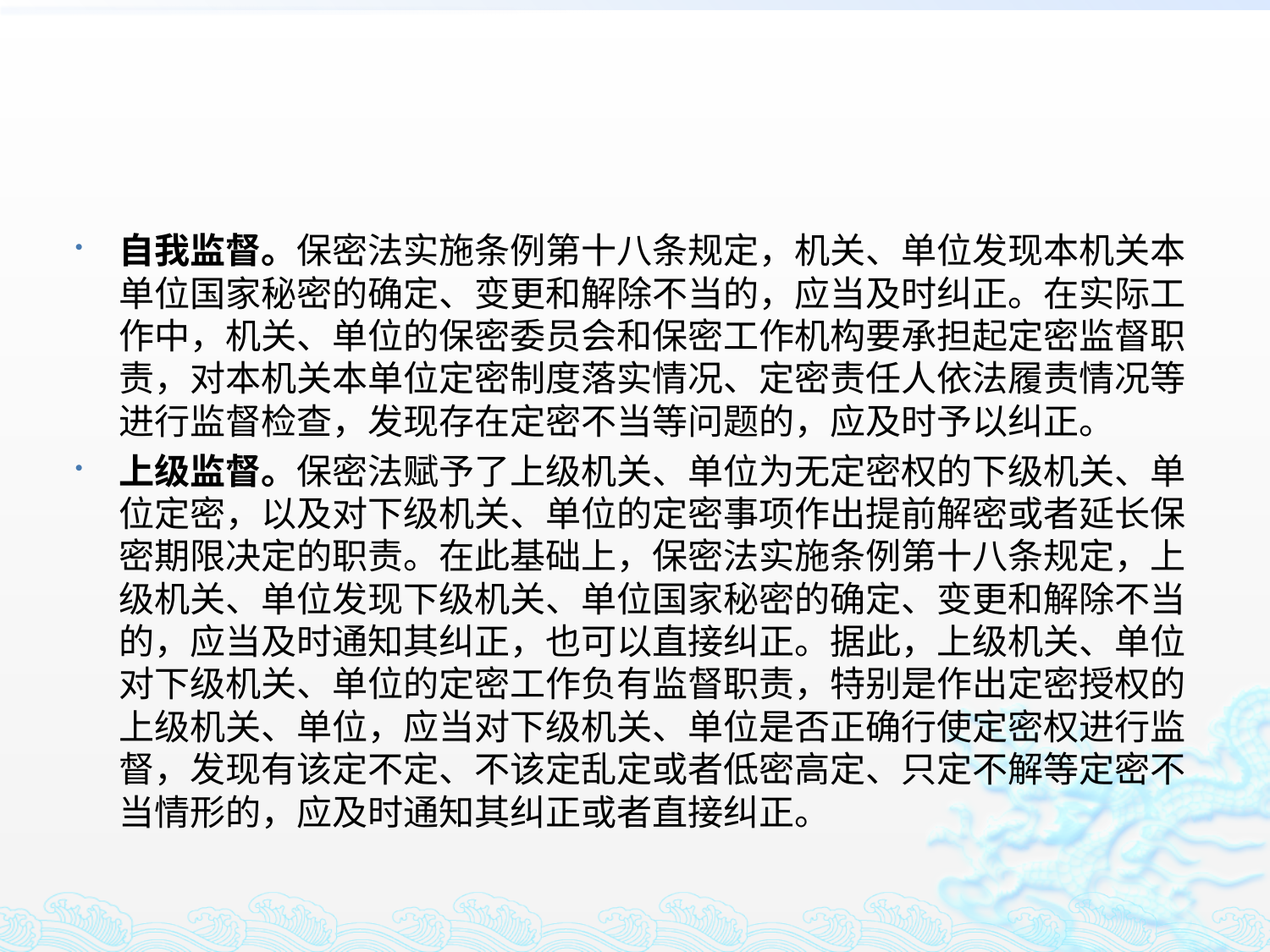

#
自我监督。保密法实施条例第十八条规定，机关、单位发现本机关本单位国家秘密的确定、变更和解除不当的，应当及时纠正。在实际工作中，机关、单位的保密委员会和保密工作机构要承担起定密监督职责，对本机关本单位定密制度落实情况、定密责任人依法履责情况等进行监督检查，发现存在定密不当等问题的，应及时予以纠正。
上级监督。保密法赋予了上级机关、单位为无定密权的下级机关、单位定密，以及对下级机关、单位的定密事项作出提前解密或者延长保密期限决定的职责。在此基础上，保密法实施条例第十八条规定，上级机关、单位发现下级机关、单位国家秘密的确定、变更和解除不当的，应当及时通知其纠正，也可以直接纠正。据此，上级机关、单位对下级机关、单位的定密工作负有监督职责，特别是作出定密授权的上级机关、单位，应当对下级机关、单位是否正确行使定密权进行监督，发现有该定不定、不该定乱定或者低密高定、只定不解等定密不当情形的，应及时通知其纠正或者直接纠正。